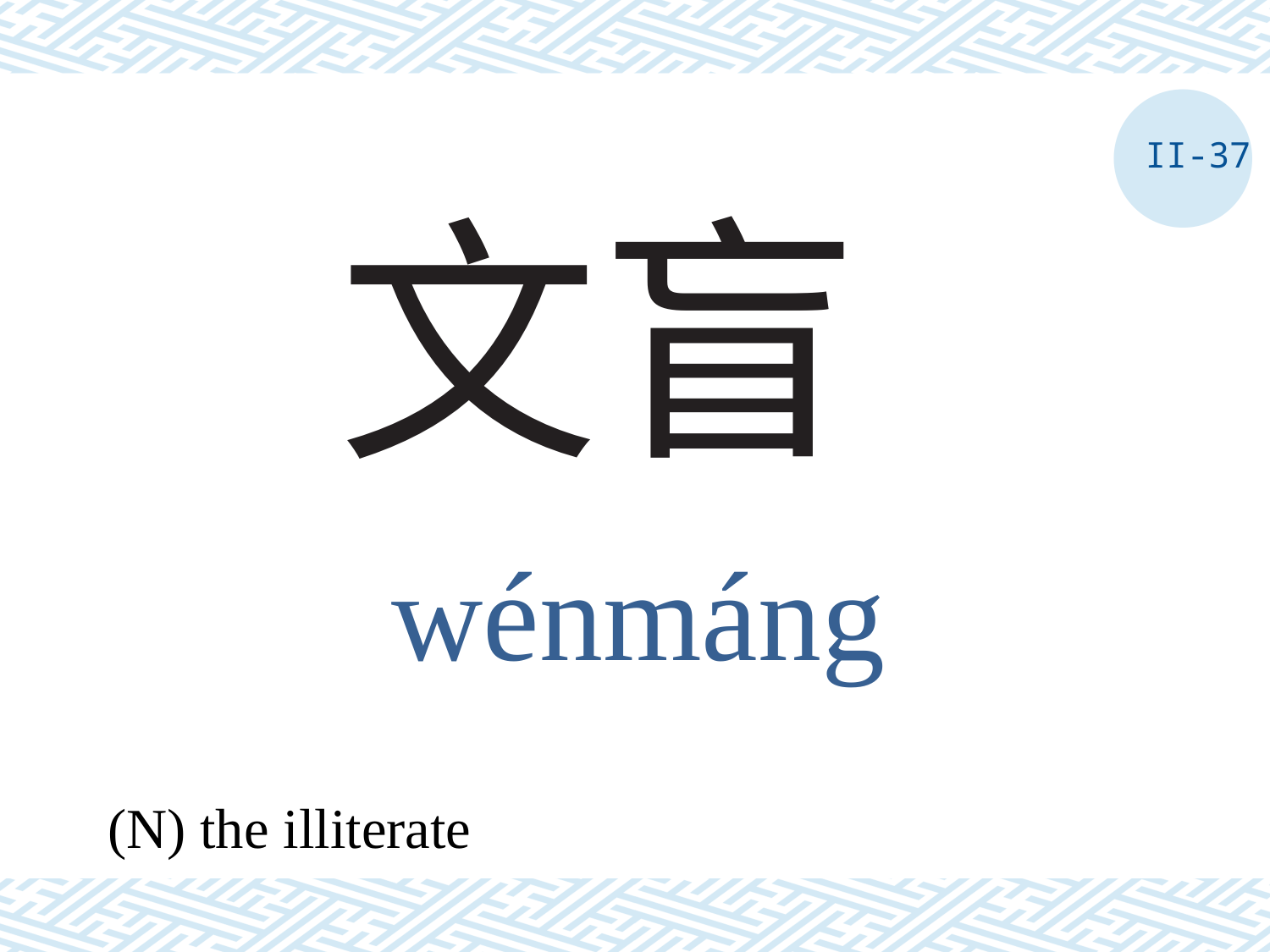

II-37

# 文盲
wénmáng
(N) the illiterate